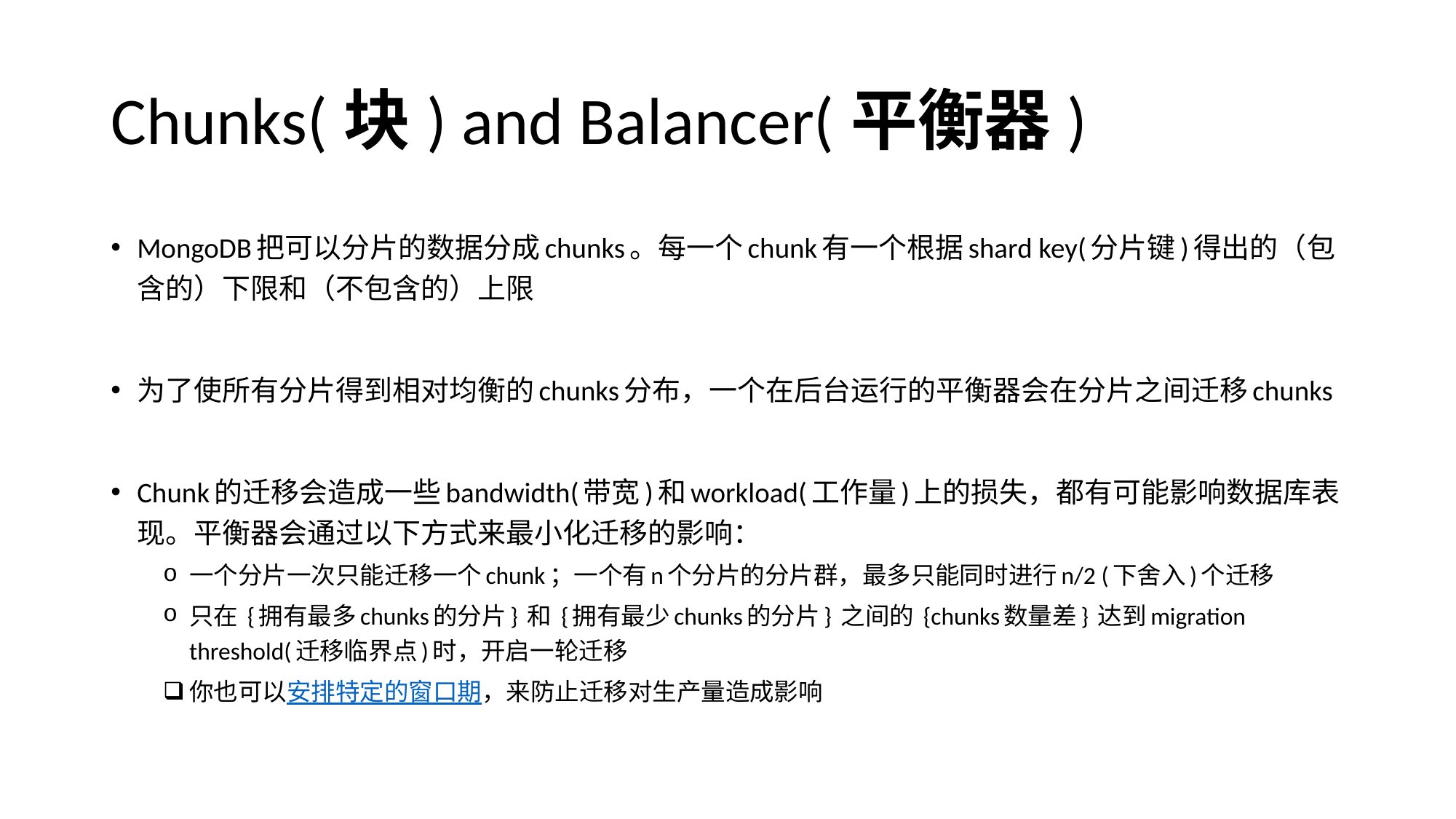

# Chunks(块) and Balancer(平衡器)
MongoDB把可以分片的数据分成chunks。每一个chunk有一个根据shard key(分片键)得出的（包含的）下限和（不包含的）上限

为了使所有分片得到相对均衡的chunks分布，一个在后台运行的平衡器会在分片之间迁移chunks

Chunk的迁移会造成一些bandwidth(带宽)和workload(工作量)上的损失，都有可能影响数据库表现。平衡器会通过以下方式来最小化迁移的影响：
一个分片一次只能迁移一个chunk；一个有n个分片的分片群，最多只能同时进行n/2 (下舍入)个迁移
只在 {拥有最多chunks的分片} 和 {拥有最少chunks的分片} 之间的 {chunks数量差} 达到migration threshold(迁移临界点)时，开启一轮迁移
你也可以安排特定的窗口期，来防止迁移对生产量造成影响